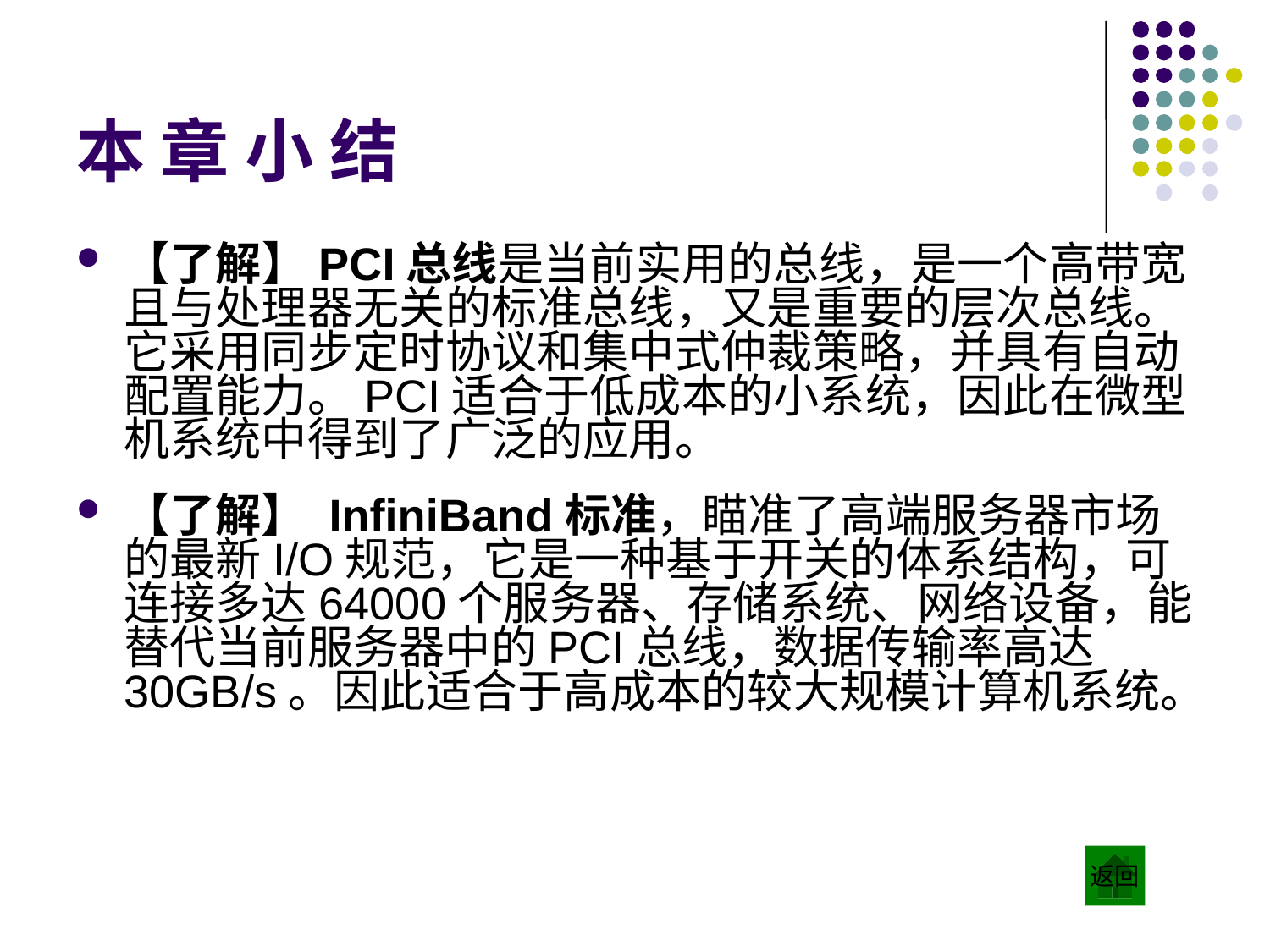

# 本 章 小 结
【了解】PCI总线是当前实用的总线，是一个高带宽且与处理器无关的标准总线，又是重要的层次总线。它采用同步定时协议和集中式仲裁策略，并具有自动配置能力。PCI适合于低成本的小系统，因此在微型机系统中得到了广泛的应用。
【了解】 InfiniBand标准，瞄准了高端服务器市场的最新I/O规范，它是一种基于开关的体系结构，可连接多达64000个服务器、存储系统、网络设备，能替代当前服务器中的PCI总线，数据传输率高达30GB/s。因此适合于高成本的较大规模计算机系统。

返回
81